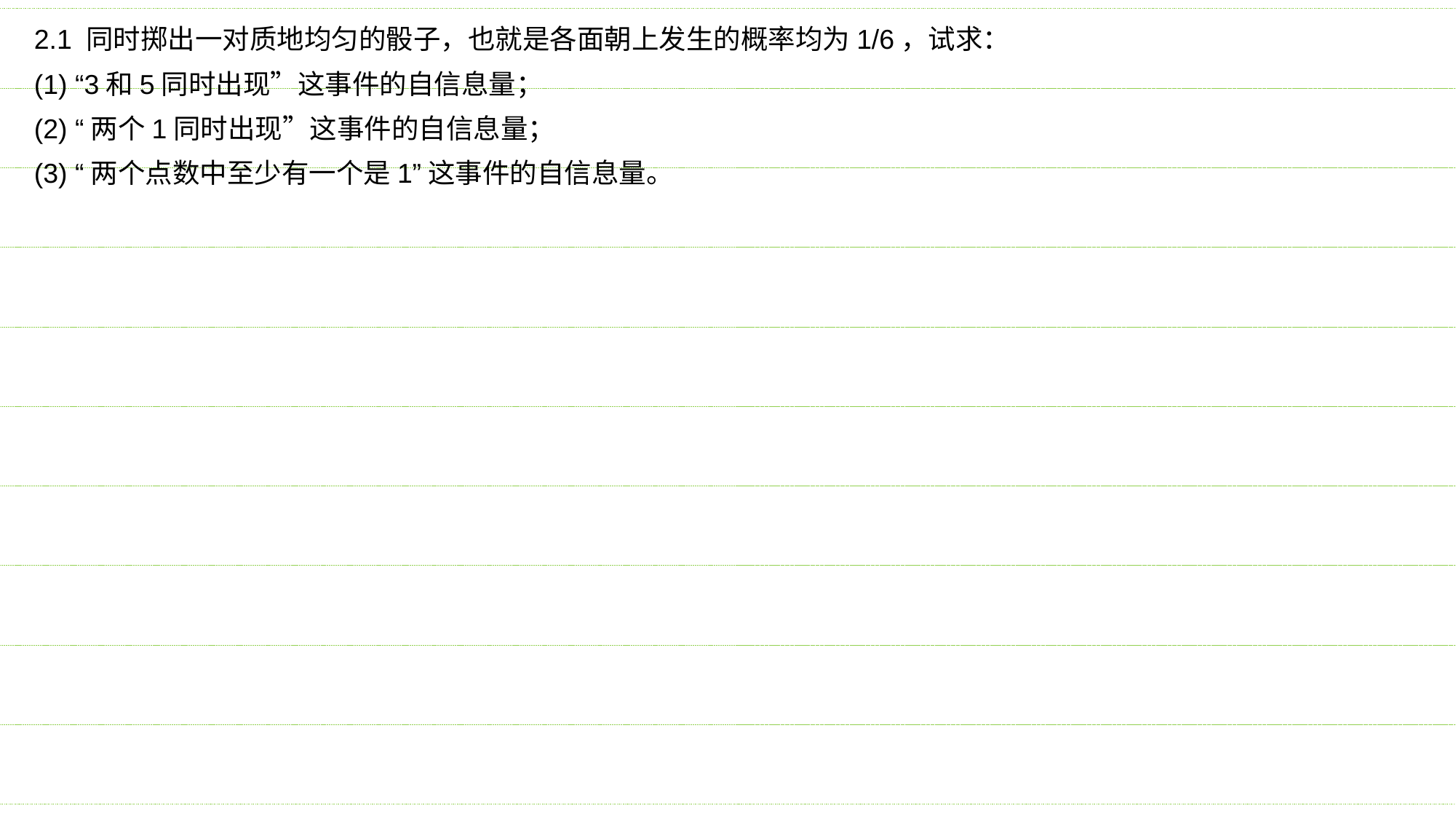

2.1 同时掷出一对质地均匀的骰子，也就是各面朝上发生的概率均为1/6，试求：
(1) “3和5同时出现”这事件的自信息量；
(2) “两个1同时出现”这事件的自信息量；
(3) “两个点数中至少有一个是1”这事件的自信息量。